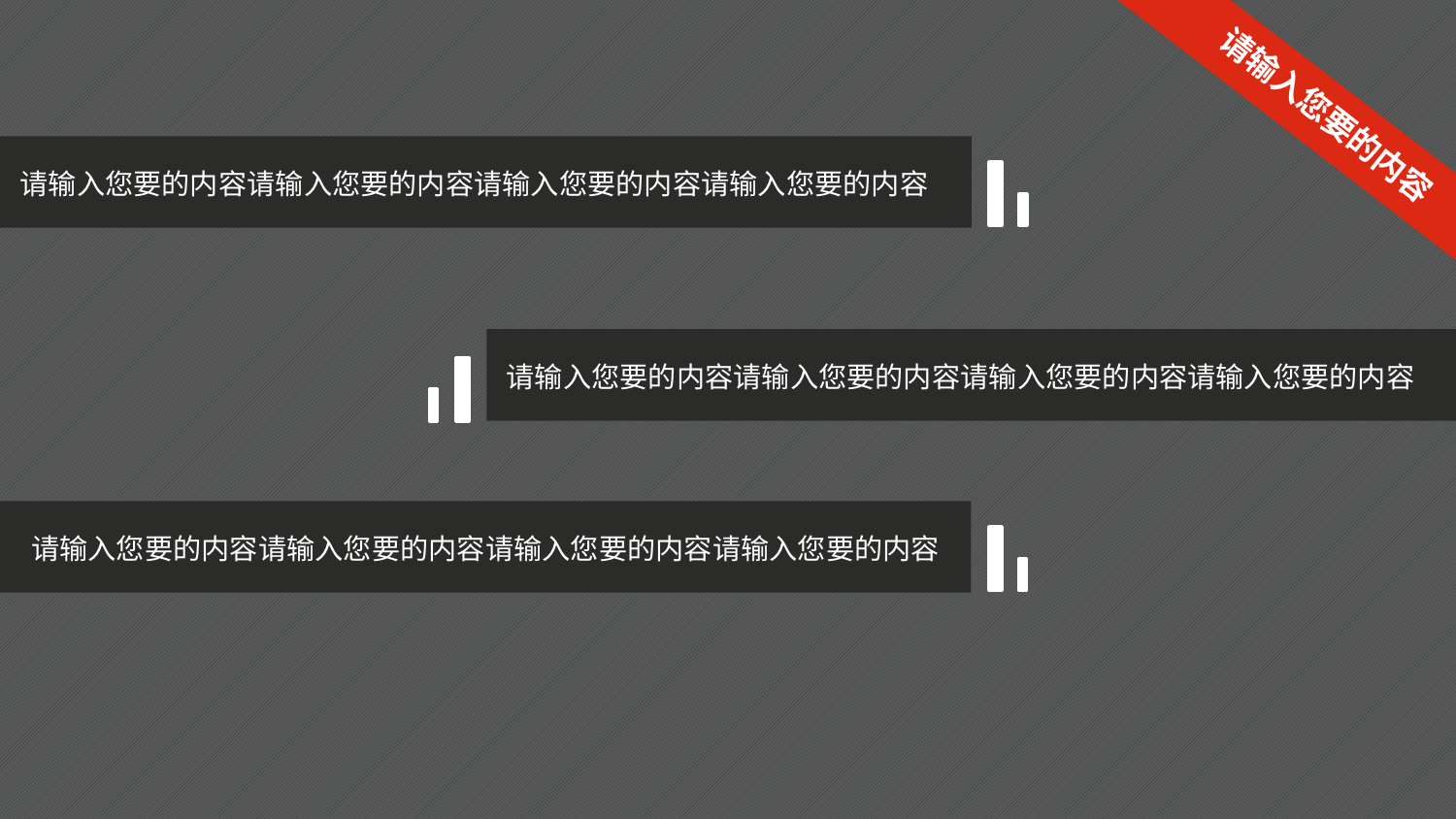

请输入您要的内容

请输入您要的内容请输入您要的内容请输入您要的内容请输入您要的内容

请输入您要的内容请输入您要的内容请输入您要的内容请输入您要的内容

请输入您要的内容请输入您要的内容请输入您要的内容请输入您要的内容